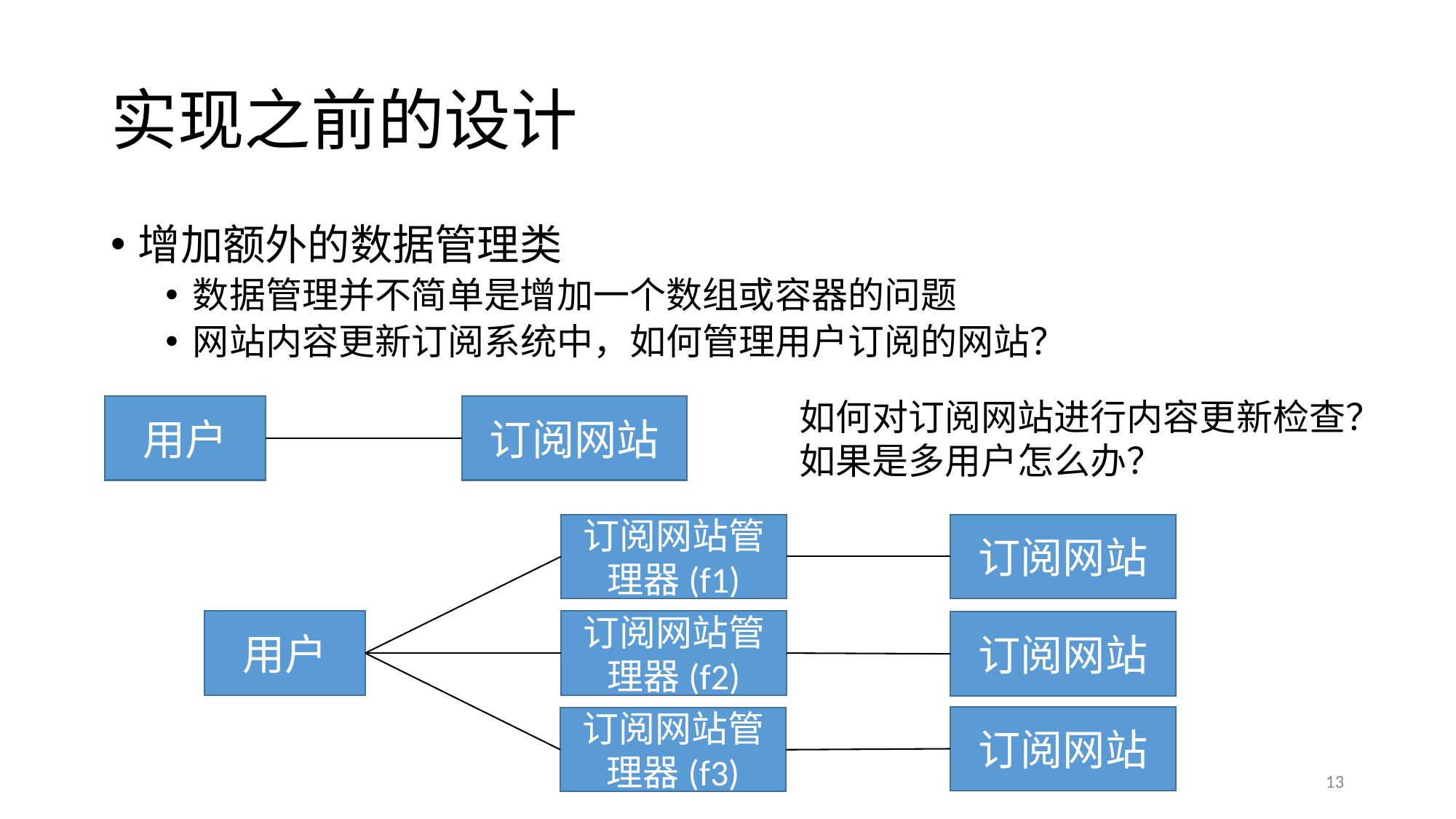

# 实现之前的设计
增加额外的数据管理类
数据管理并不简单是增加一个数组或容器的问题
网站内容更新订阅系统中，如何管理用户订阅的网站？
如何对订阅网站进行内容更新检查？
如果是多用户怎么办？
用户
订阅网站
订阅网站管理器(f1)
订阅网站
订阅网站管理器(f2)
用户
订阅网站
订阅网站
订阅网站管理器(f3)
13